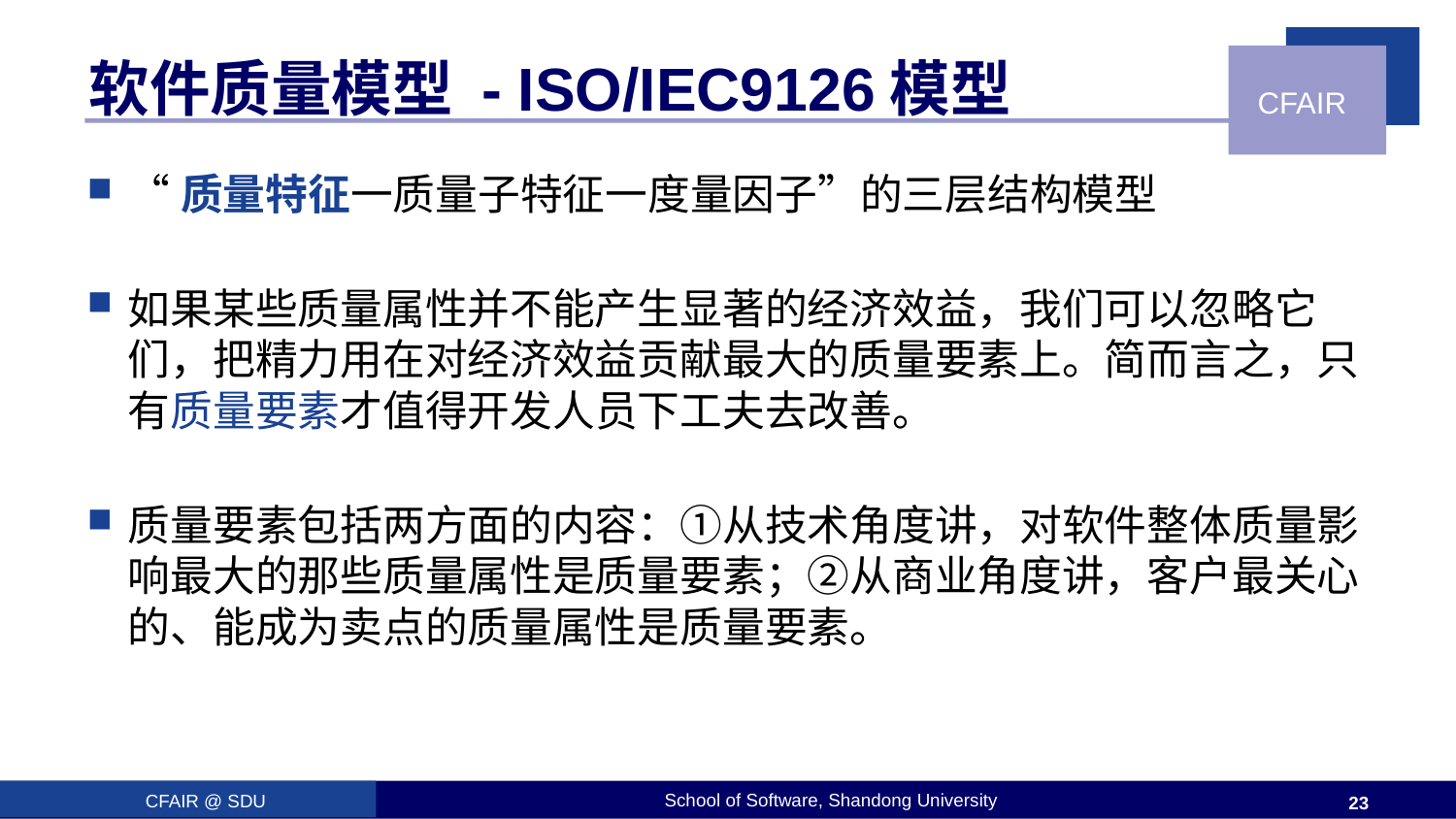

# 软件质量模型 - ISO/IEC9126模型
“质量特征一质量子特征一度量因子”的三层结构模型

如果某些质量属性并不能产生显著的经济效益，我们可以忽略它们，把精力用在对经济效益贡献最大的质量要素上。简而言之，只有质量要素才值得开发人员下工夫去改善。

质量要素包括两方面的内容：①从技术角度讲，对软件整体质量影响最大的那些质量属性是质量要素；②从商业角度讲，客户最关心的、能成为卖点的质量属性是质量要素。